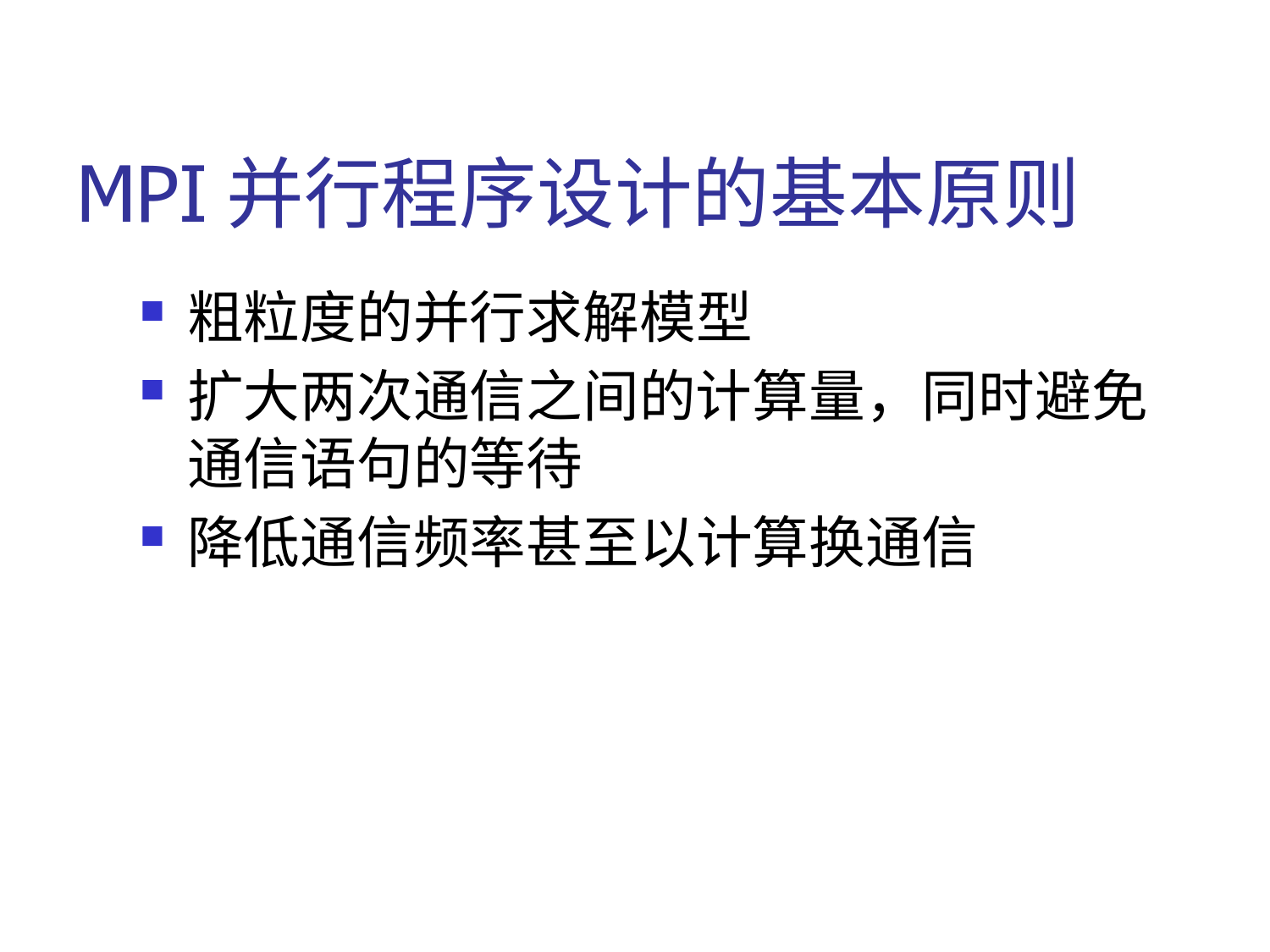

# MPI并行程序设计的基本原则
粗粒度的并行求解模型
扩大两次通信之间的计算量，同时避免通信语句的等待
降低通信频率甚至以计算换通信